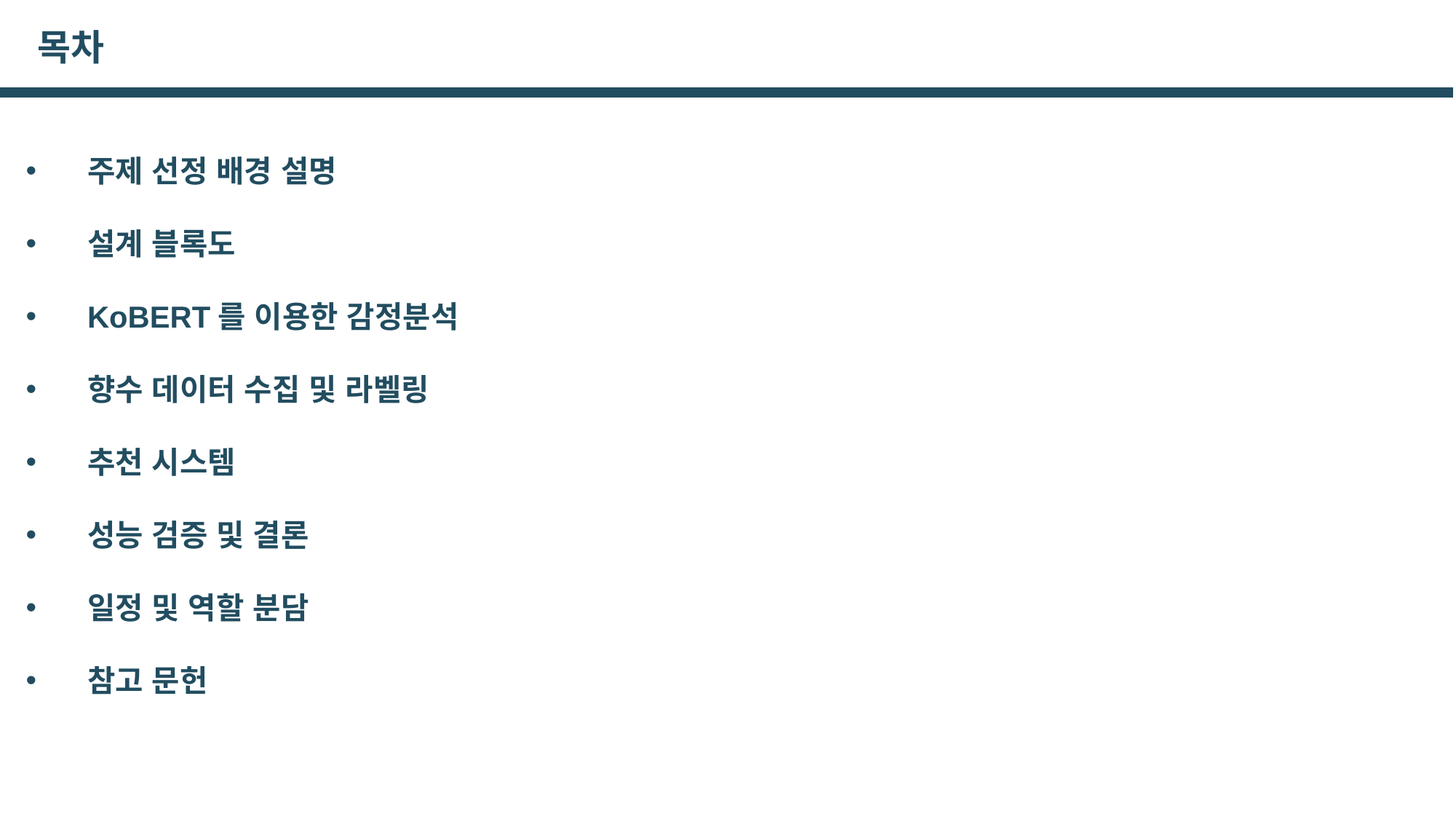

목차

주제 선정 배경 설명

설계 블록도

KoBERT를 이용한 감정분석

향수 데이터 수집 및 라벨링

추천 시스템

성능 검증 및 결론

일정 및 역할 분담

참고 문헌